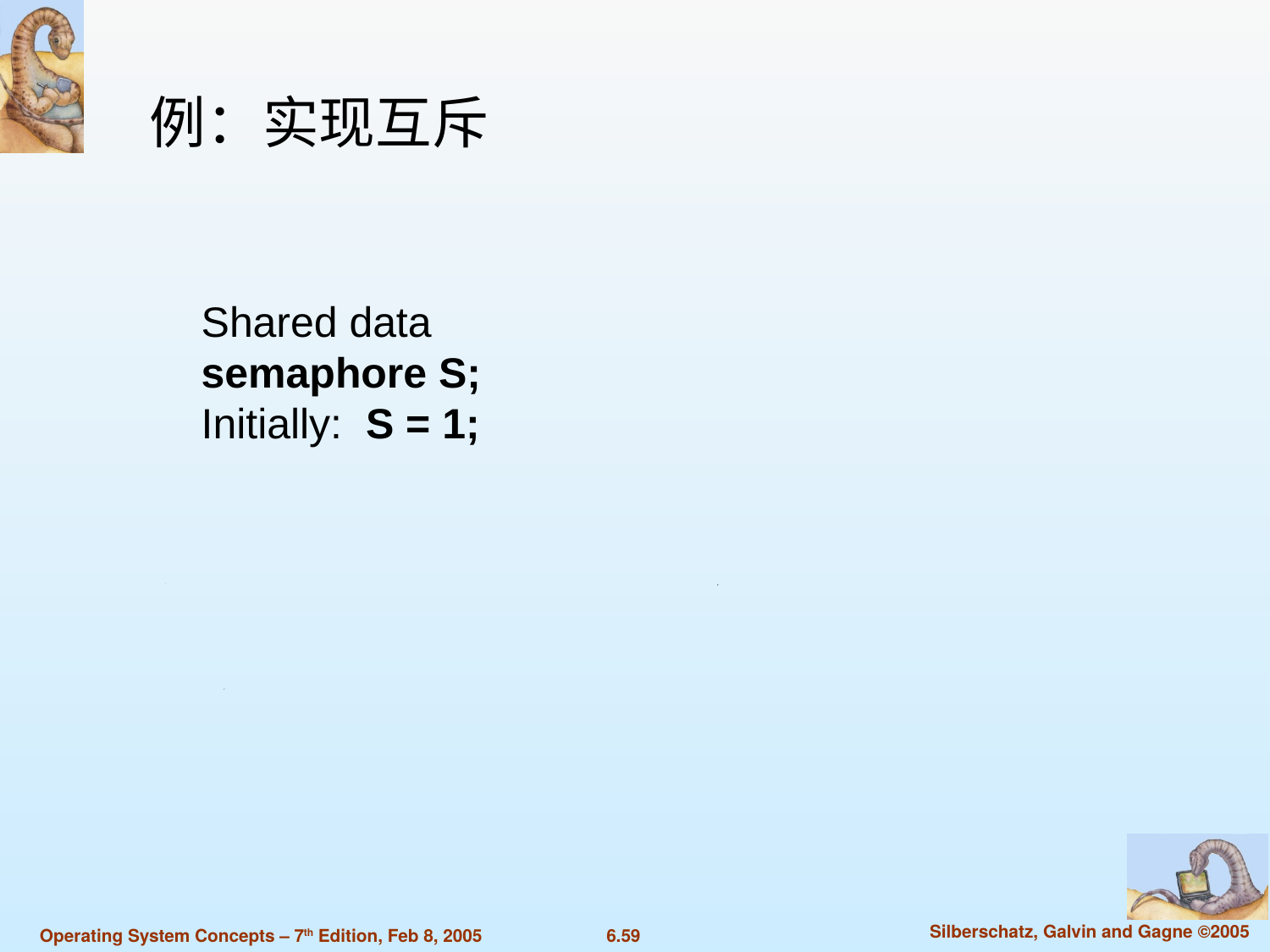

例：实现互斥
Shared data
semaphore S;
Initially:  S = 1;